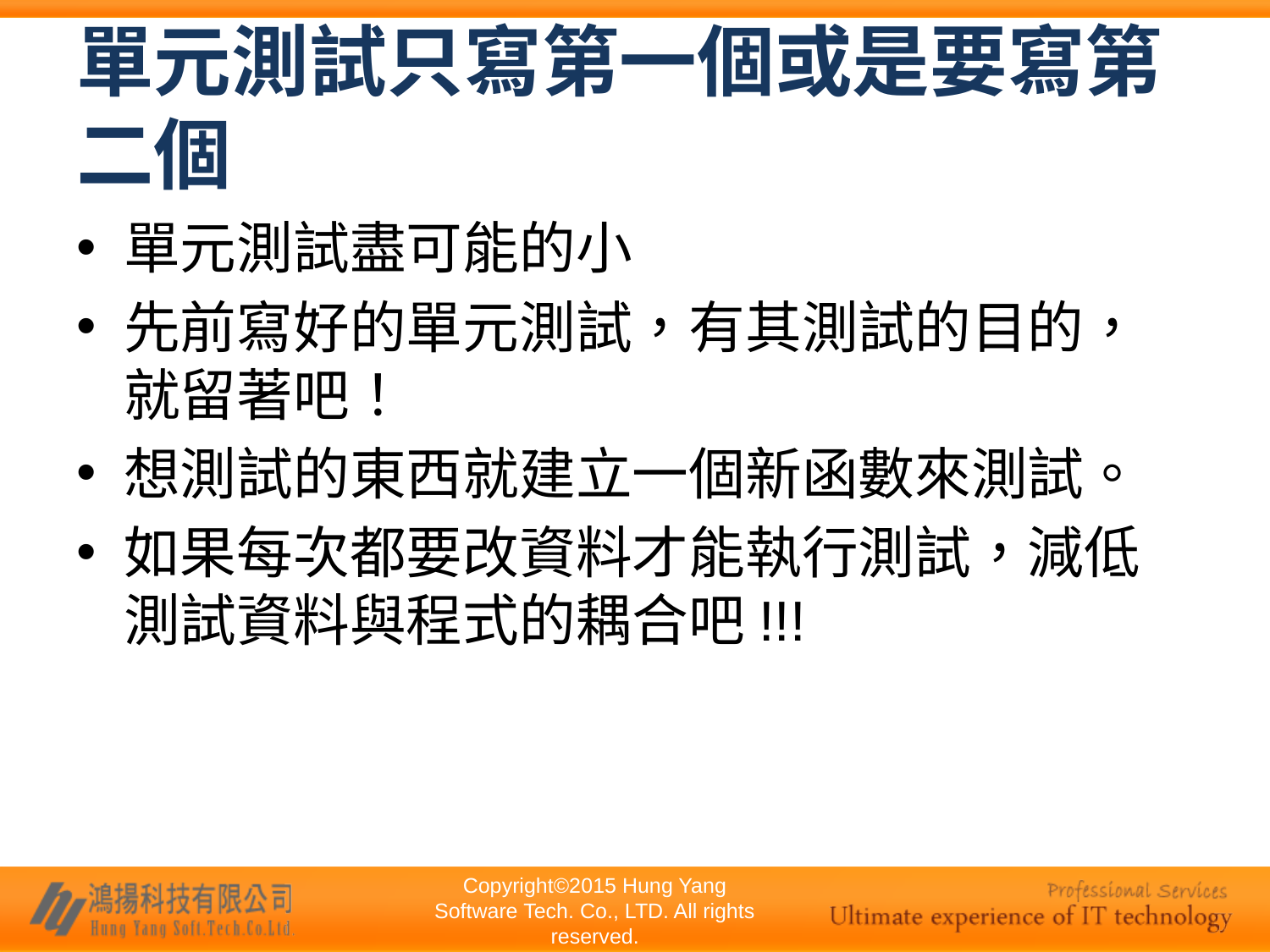

# 單元測試只寫第一個或是要寫第二個
單元測試盡可能的小
先前寫好的單元測試，有其測試的目的，就留著吧！
想測試的東西就建立一個新函數來測試。
如果每次都要改資料才能執行測試，減低測試資料與程式的耦合吧!!!